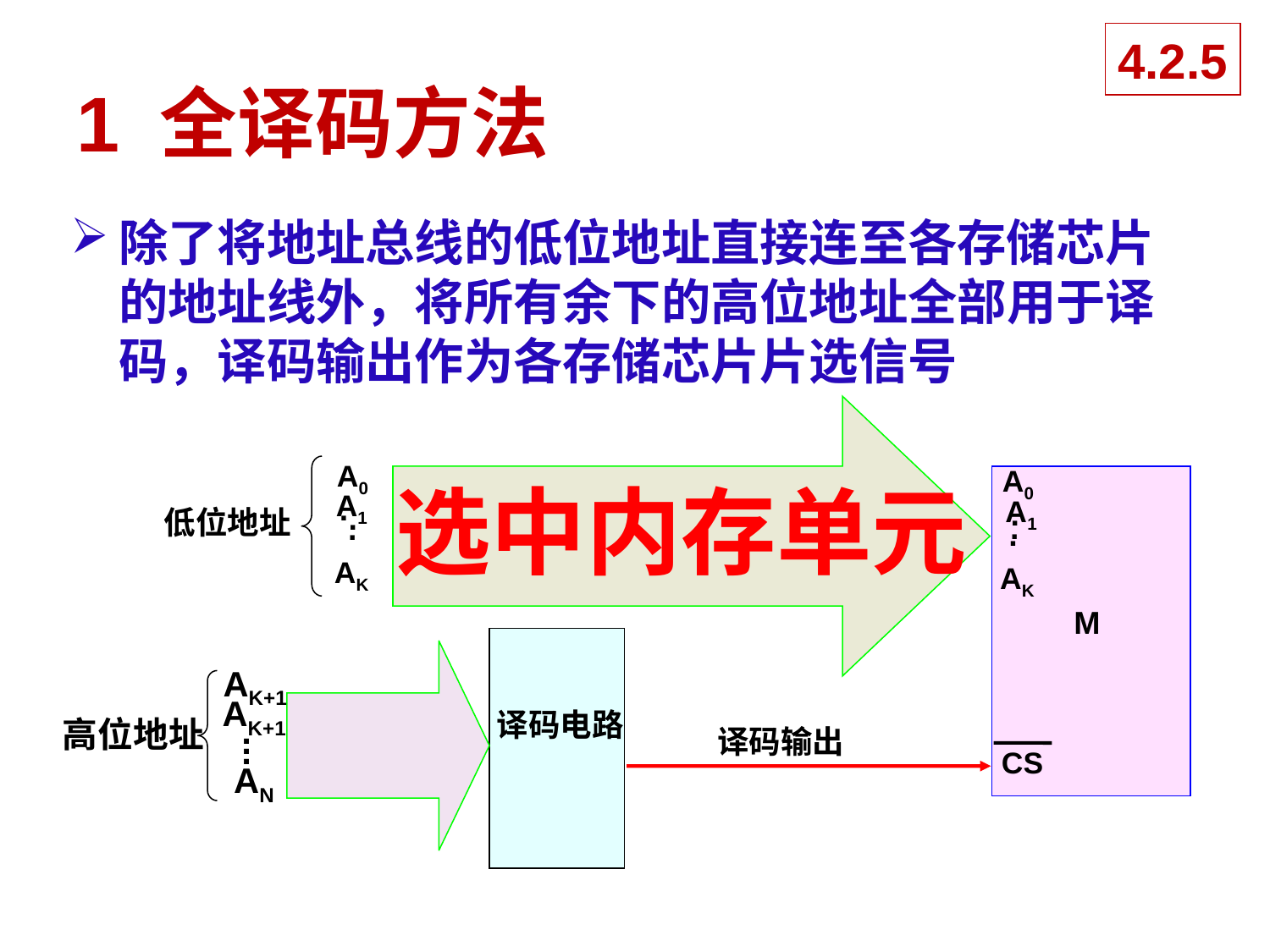

4.2.5
# 1 全译码方法
除了将地址总线的低位地址直接连至各存储芯片的地址线外，将所有余下的高位地址全部用于译码，译码输出作为各存储芯片片选信号

A0
A1
.
.
.
AK

低位地址
A0
A1
.
.
.
AK

M
选中内存单元

译码电路

AK+1
AK+1
.
.
.
AN

高位地址
译码输出

CS